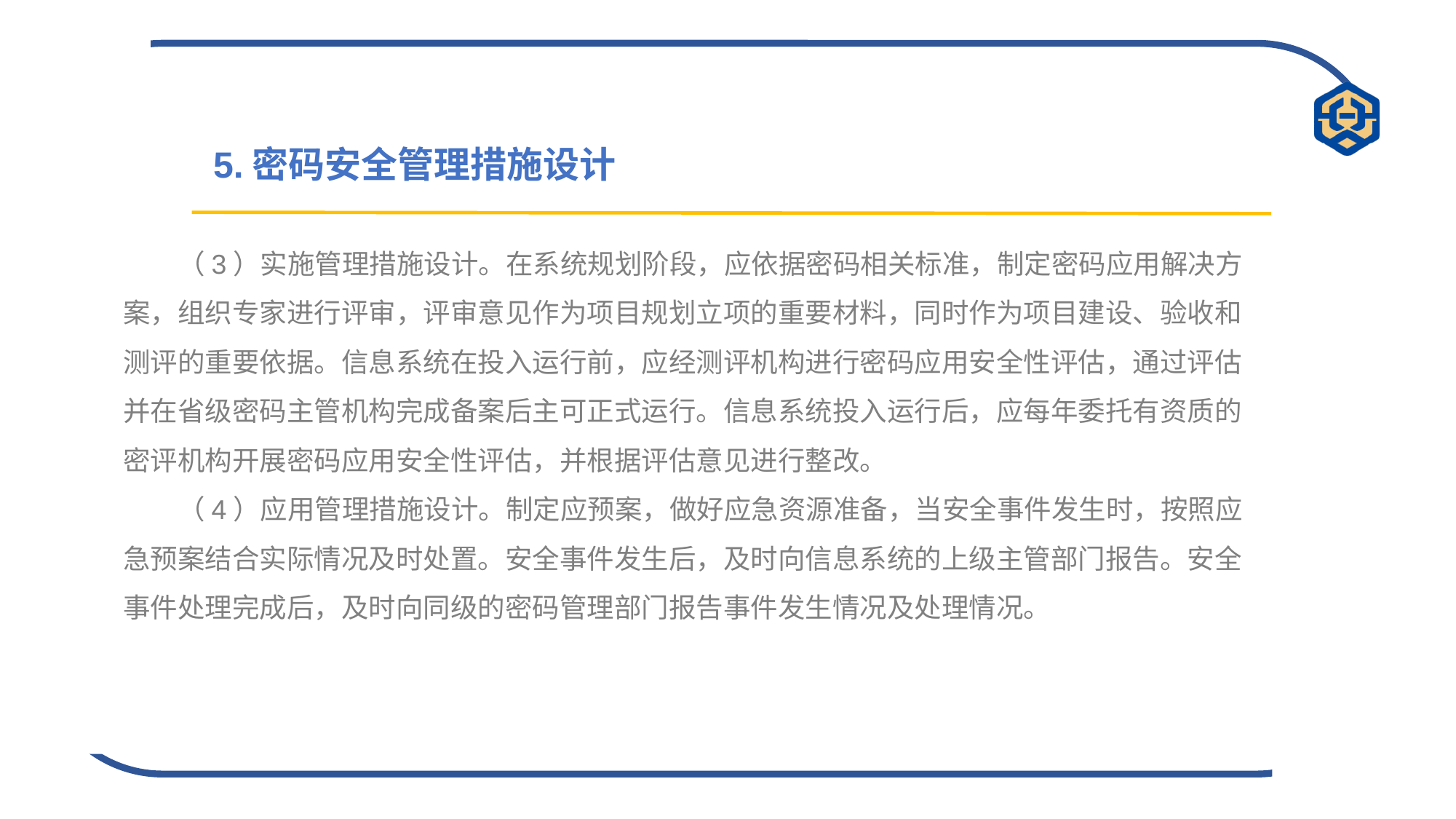

5.密码安全管理措施设计
（3）实施管理措施设计。在系统规划阶段，应依据密码相关标准，制定密码应用解决方案，组织专家进行评审，评审意见作为项目规划立项的重要材料，同时作为项目建设、验收和测评的重要依据。信息系统在投入运行前，应经测评机构进行密码应用安全性评估，通过评估并在省级密码主管机构完成备案后主可正式运行。信息系统投入运行后，应每年委托有资质的密评机构开展密码应用安全性评估，并根据评估意见进行整改。
（4）应用管理措施设计。制定应预案，做好应急资源准备，当安全事件发生时，按照应急预案结合实际情况及时处置。安全事件发生后，及时向信息系统的上级主管部门报告。安全事件处理完成后，及时向同级的密码管理部门报告事件发生情况及处理情况。